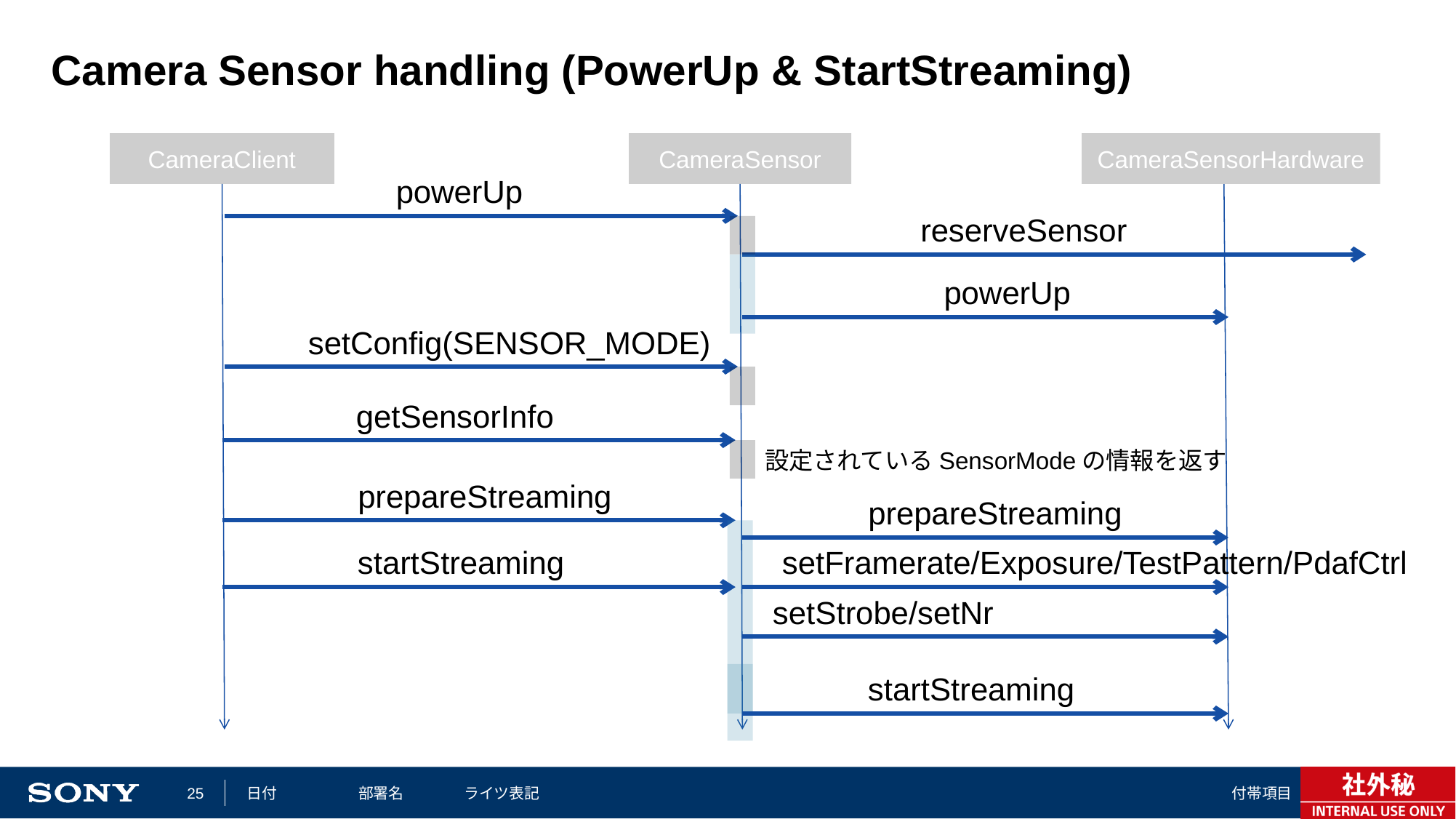

# Camera Sensor handling (PowerUp & StartStreaming)
CameraClient
CameraSensor
CameraSensorHardware
powerUp
reserveSensor

powerUp
setConfig(SENSOR_MODE)

getSensorInfo

設定されているSensorModeの情報を返す
prepareStreaming
prepareStreaming

startStreaming
setFramerate/Exposure/TestPattern/PdafCtrl
setStrobe/setNr

startStreaming